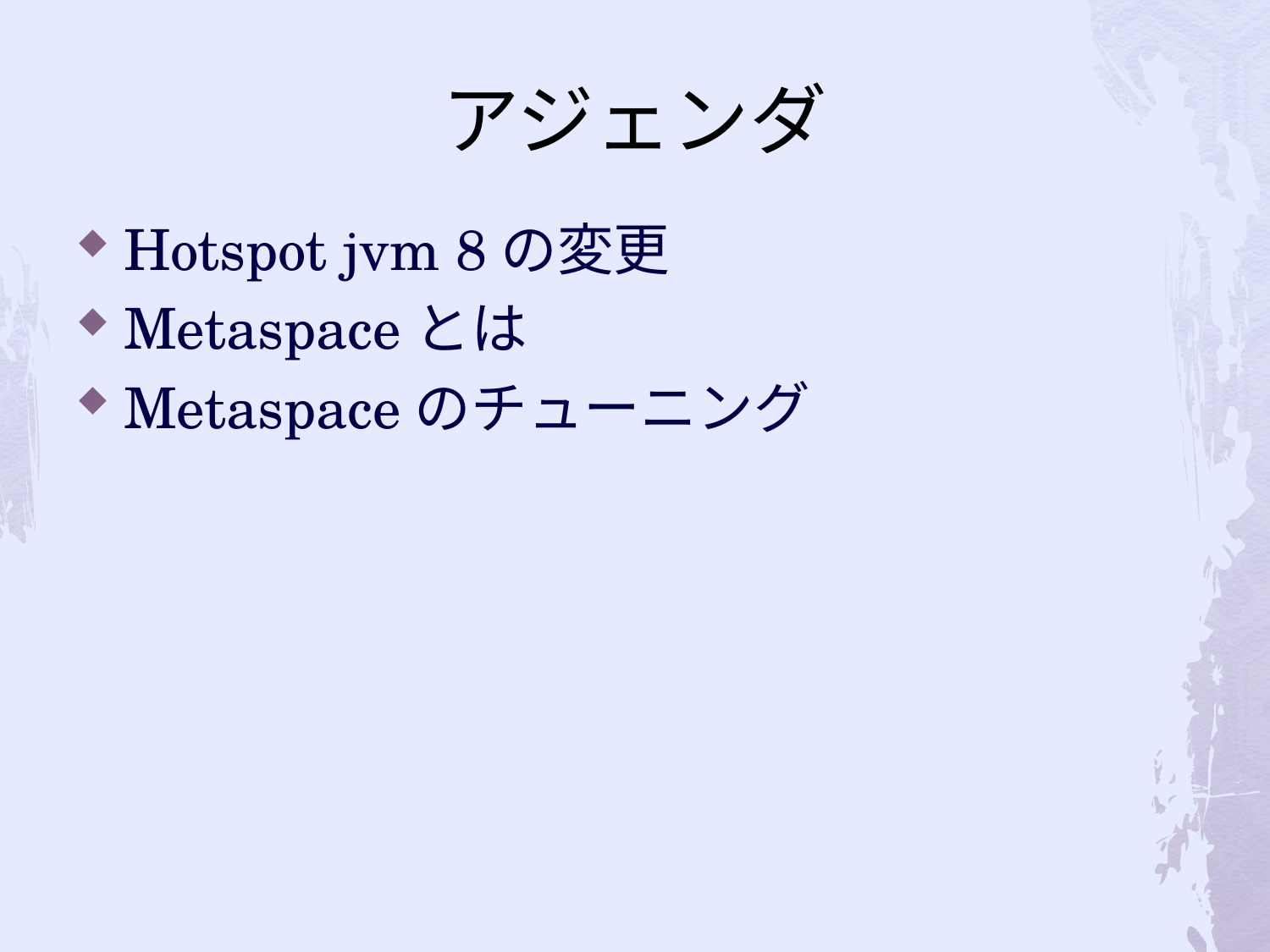

# アジェンダ
Hotspot jvm 8の変更
Metaspaceとは
Metaspaceのチューニング